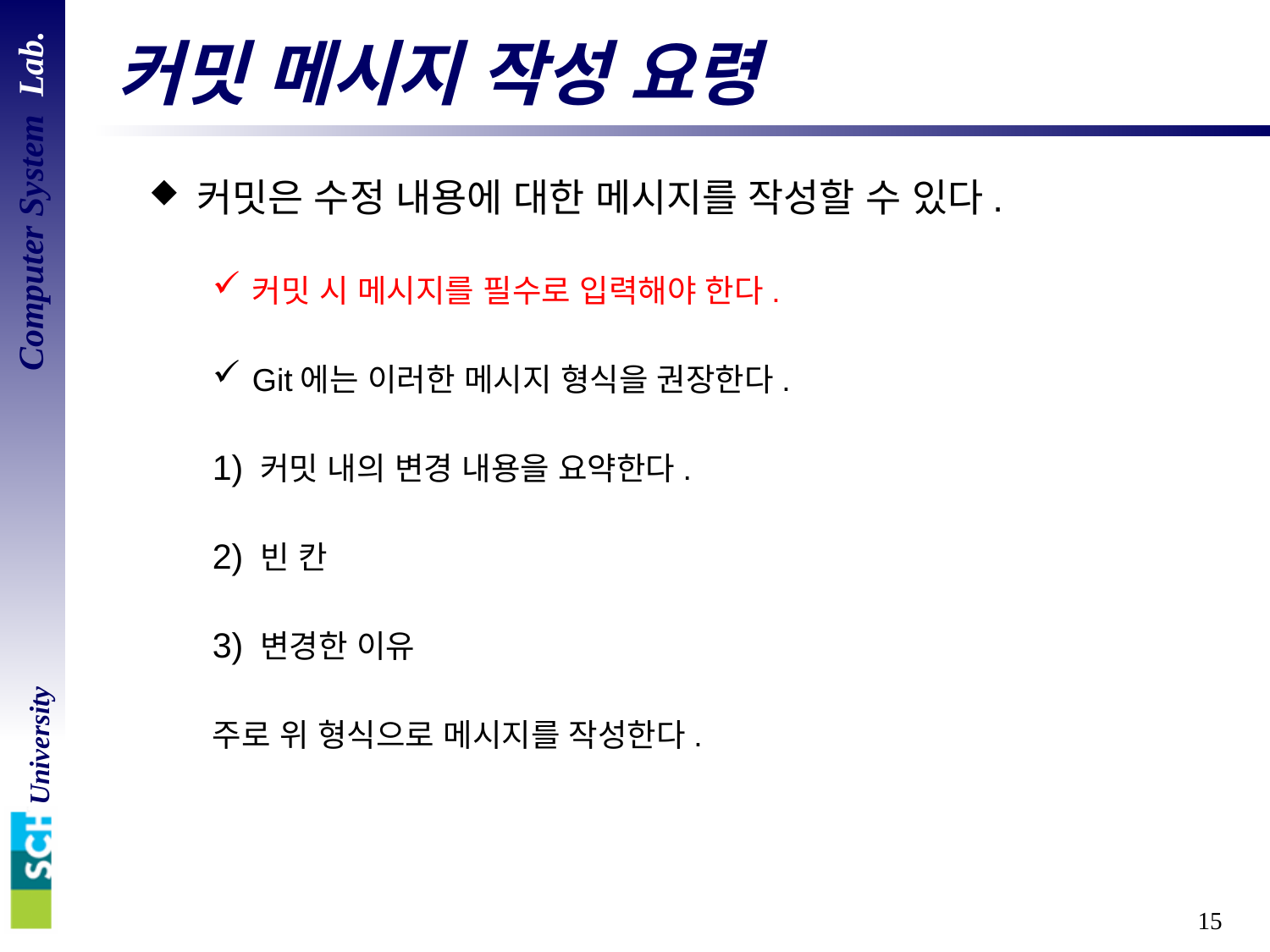

# 커밋 메시지 작성 요령
커밋은 수정 내용에 대한 메시지를 작성할 수 있다.

커밋 시 메시지를 필수로 입력해야 한다.

Git에는 이러한 메시지 형식을 권장한다.

커밋 내의 변경 내용을 요약한다.

빈 칸

변경한 이유

주로 위 형식으로 메시지를 작성한다.